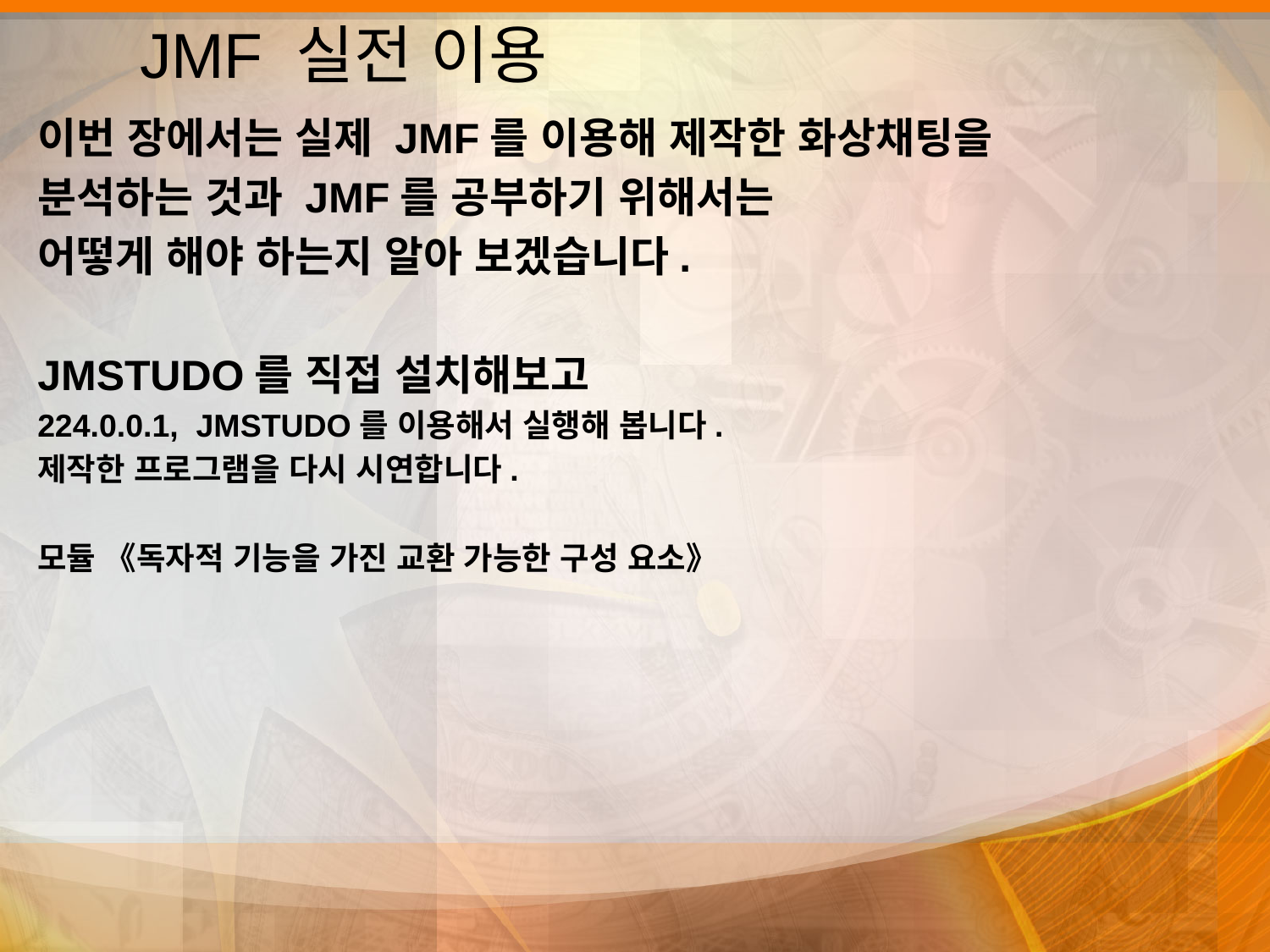

# JMF 실전 이용
이번 장에서는 실제 JMF를 이용해 제작한 화상채팅을
분석하는 것과 JMF를 공부하기 위해서는
어떻게 해야 하는지 알아 보겠습니다.

JMSTUDO를 직접 설치해보고
224.0.0.1,  JMSTUDO를 이용해서 실행해 봅니다.
제작한 프로그램을 다시 시연합니다.

모듈 《독자적 기능을 가진 교환 가능한 구성 요소》